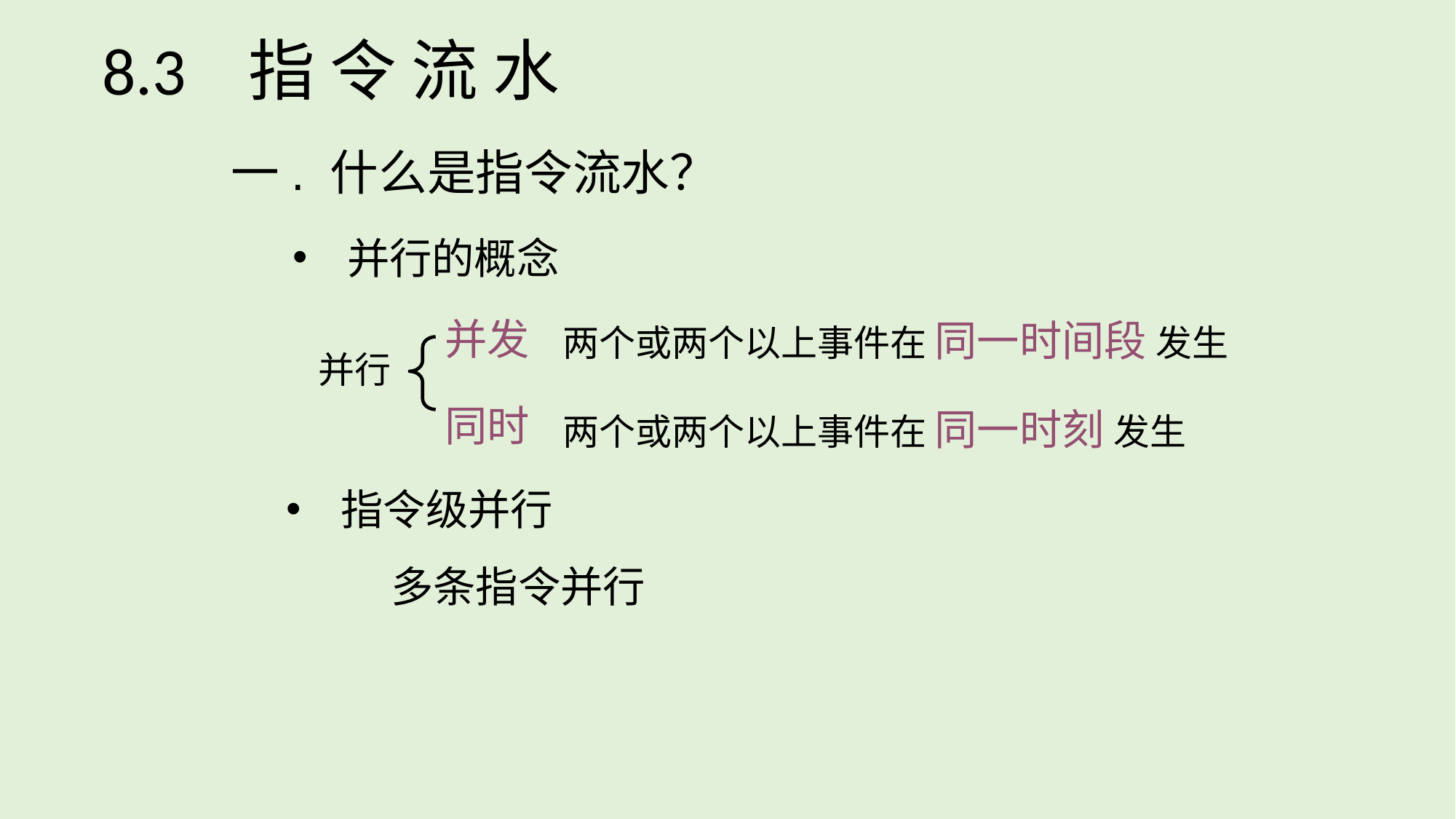

8.3   指 令 流 水
一. 什么是指令流水？
并行的概念
并发
同时
两个或两个以上事件在 同一时间段 发生
并行

两个或两个以上事件在 同一时刻 发生
指令级并行
多条指令并行